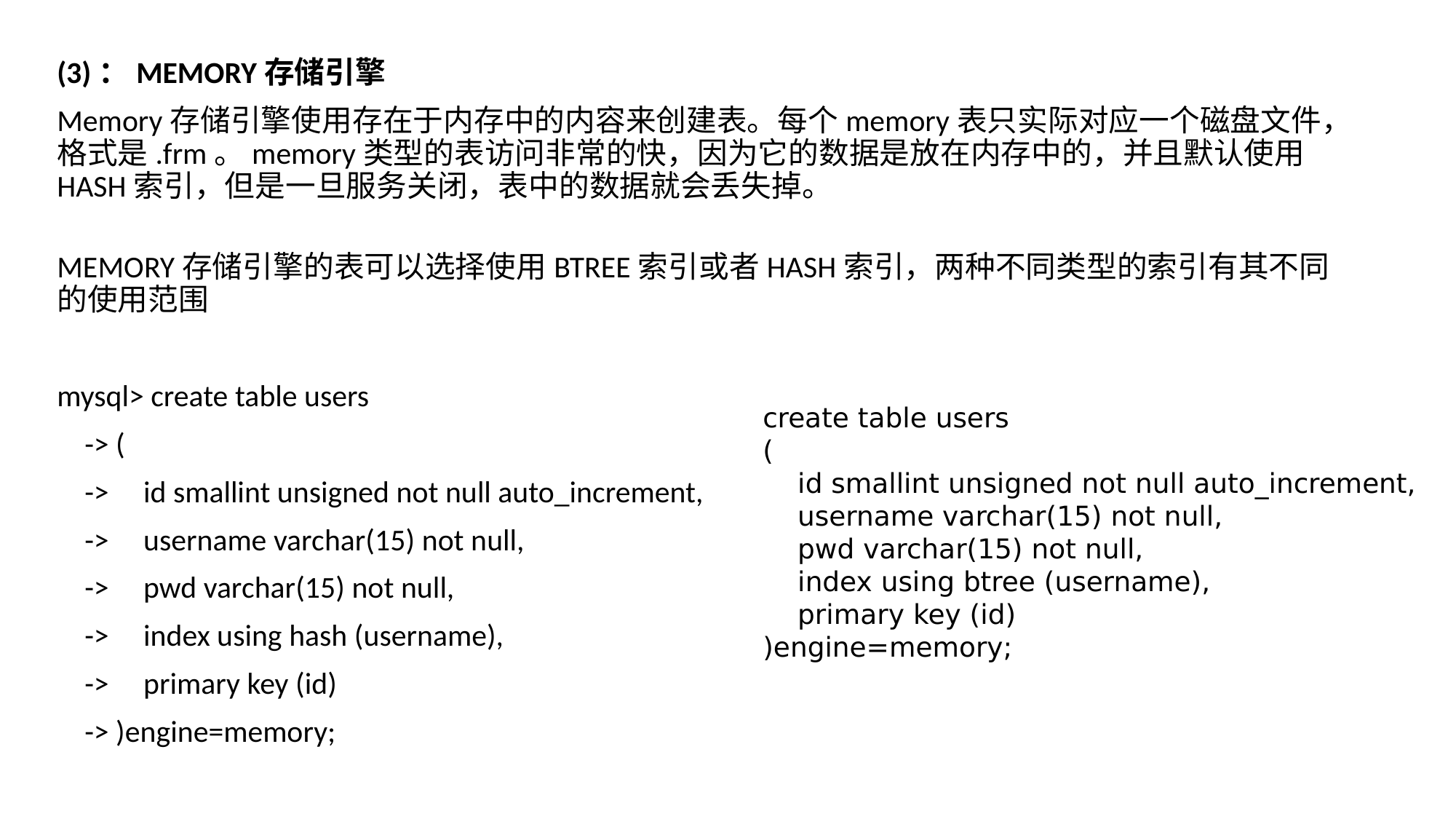

(3)：MEMORY存储引擎
Memory存储引擎使用存在于内存中的内容来创建表。每个memory表只实际对应一个磁盘文件，格式是.frm。memory类型的表访问非常的快，因为它的数据是放在内存中的，并且默认使用HASH索引，但是一旦服务关闭，表中的数据就会丢失掉。
MEMORY存储引擎的表可以选择使用BTREE索引或者HASH索引，两种不同类型的索引有其不同的使用范围

mysql> create table users
    -> (
    ->     id smallint unsigned not null auto_increment,
    ->     username varchar(15) not null,
    ->     pwd varchar(15) not null,
    ->     index using hash (username),
    ->     primary key (id)
    -> )engine=memory;
create table users
(
    id smallint unsigned not null auto_increment,
    username varchar(15) not null,
    pwd varchar(15) not null,
    index using btree (username),
    primary key (id)
)engine=memory;